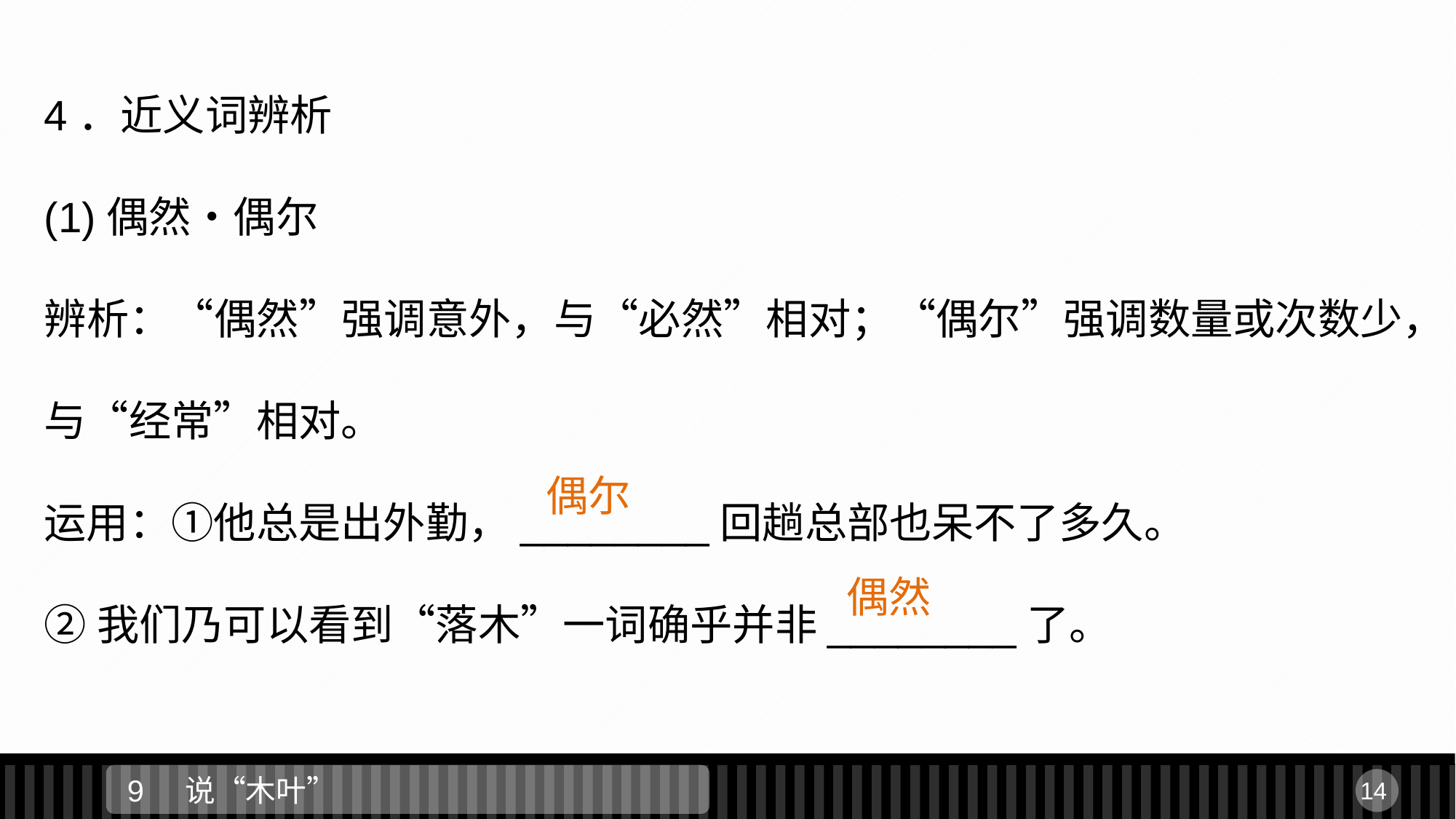

4．近义词辨析
(1)偶然•偶尔
辨析：“偶然”强调意外，与“必然”相对；“偶尔”强调数量或次数少，与“经常”相对。
运用：①他总是出外勤，________回趟总部也呆不了多久。
②我们乃可以看到“落木”一词确乎并非________了。
偶尔
偶然